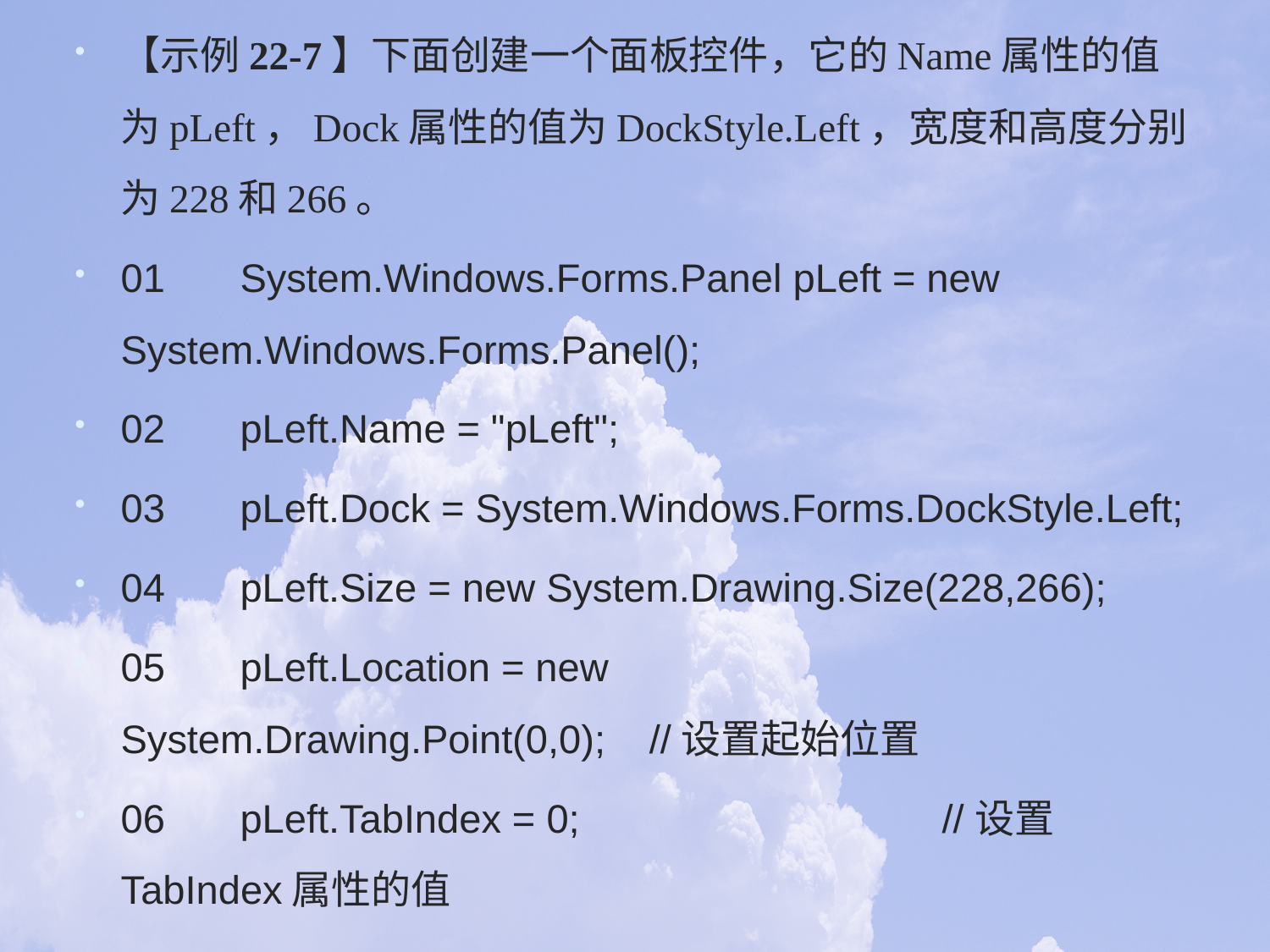

【示例22-7】下面创建一个面板控件，它的Name属性的值为pLeft，Dock属性的值为DockStyle.Left，宽度和高度分别为228和266。
01	System.Windows.Forms.Panel pLeft = new        System.Windows.Forms.Panel();
02	pLeft.Name = "pLeft";
03	pLeft.Dock = System.Windows.Forms.DockStyle.Left;
04	pLeft.Size = new System.Drawing.Size(228,266);
05	pLeft.Location = new System.Drawing.Point(0,0);    //设置起始位置
06	pLeft.TabIndex = 0;                                 //设置TabIndex属性的值

#